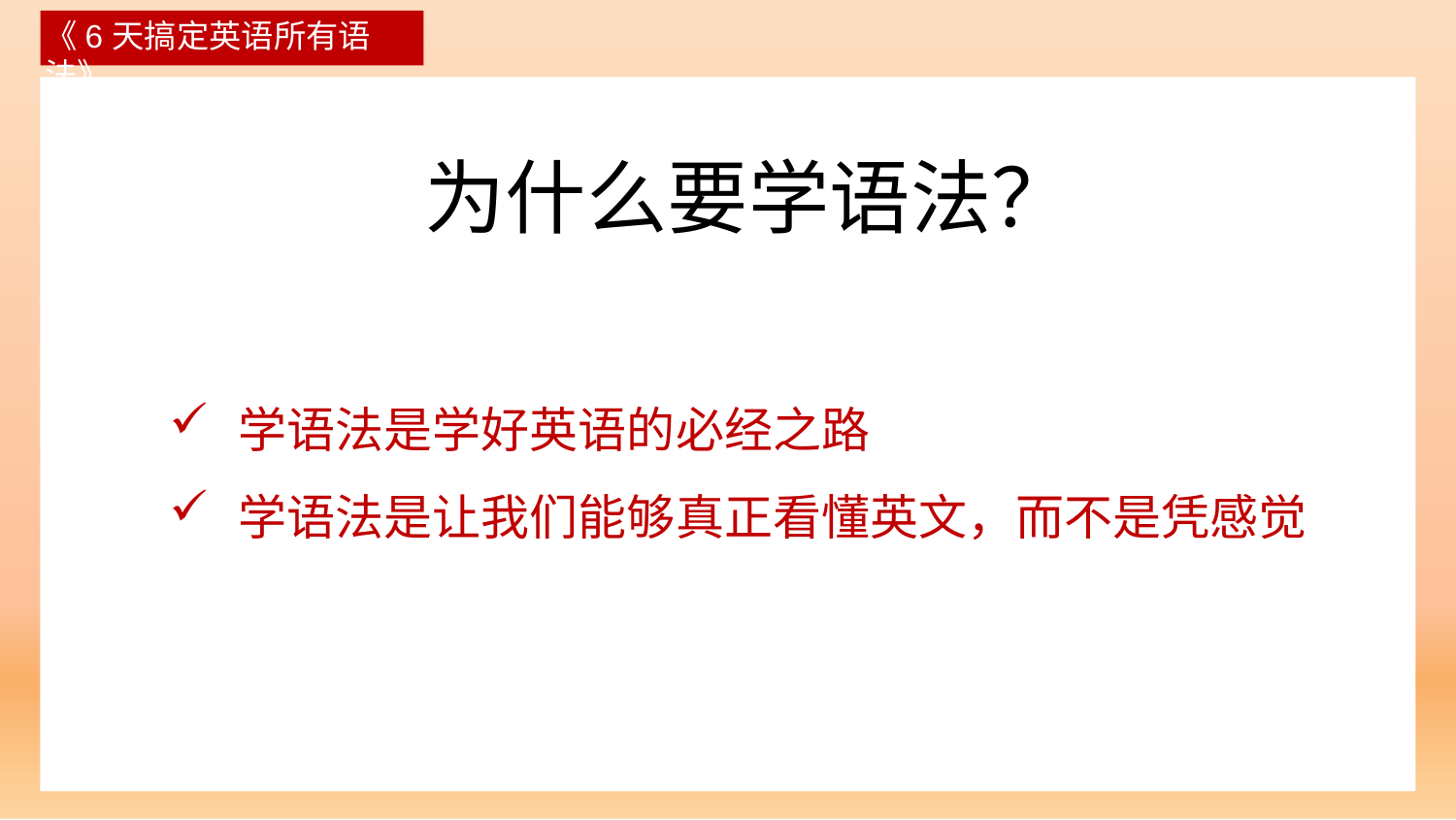

《6天搞定英语所有语法》
# 为什么要学语法？
学语法是学好英语的必经之路
学语法是让我们能够真正看懂英文，而不是凭感觉